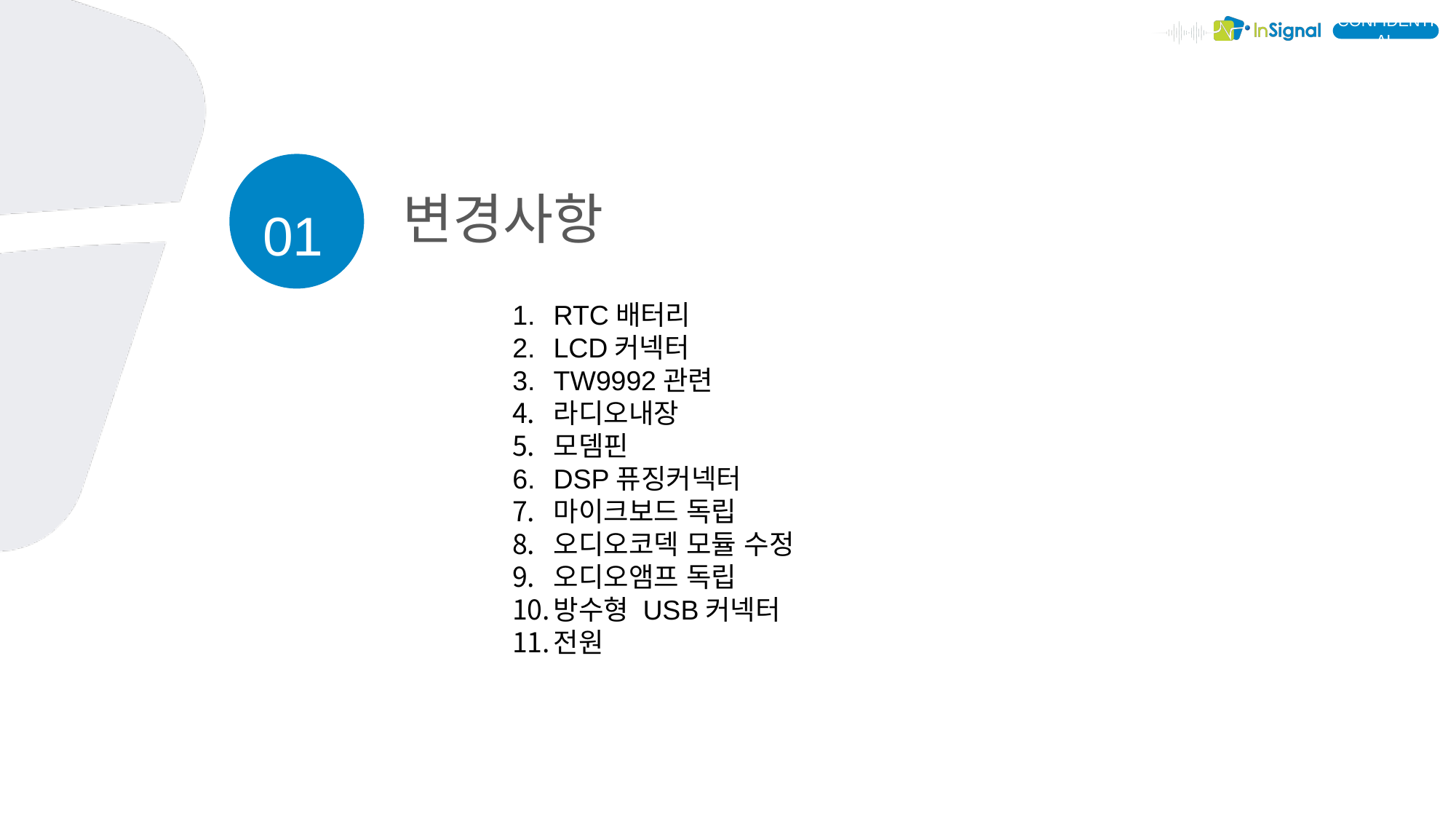

# 변경사항
RTC배터리
LCD커넥터
TW9992관련
라디오내장
모뎀핀
DSP퓨징커넥터
마이크보드 독립
오디오코덱 모듈 수정
오디오앰프 독립
방수형 USB커넥터
전원